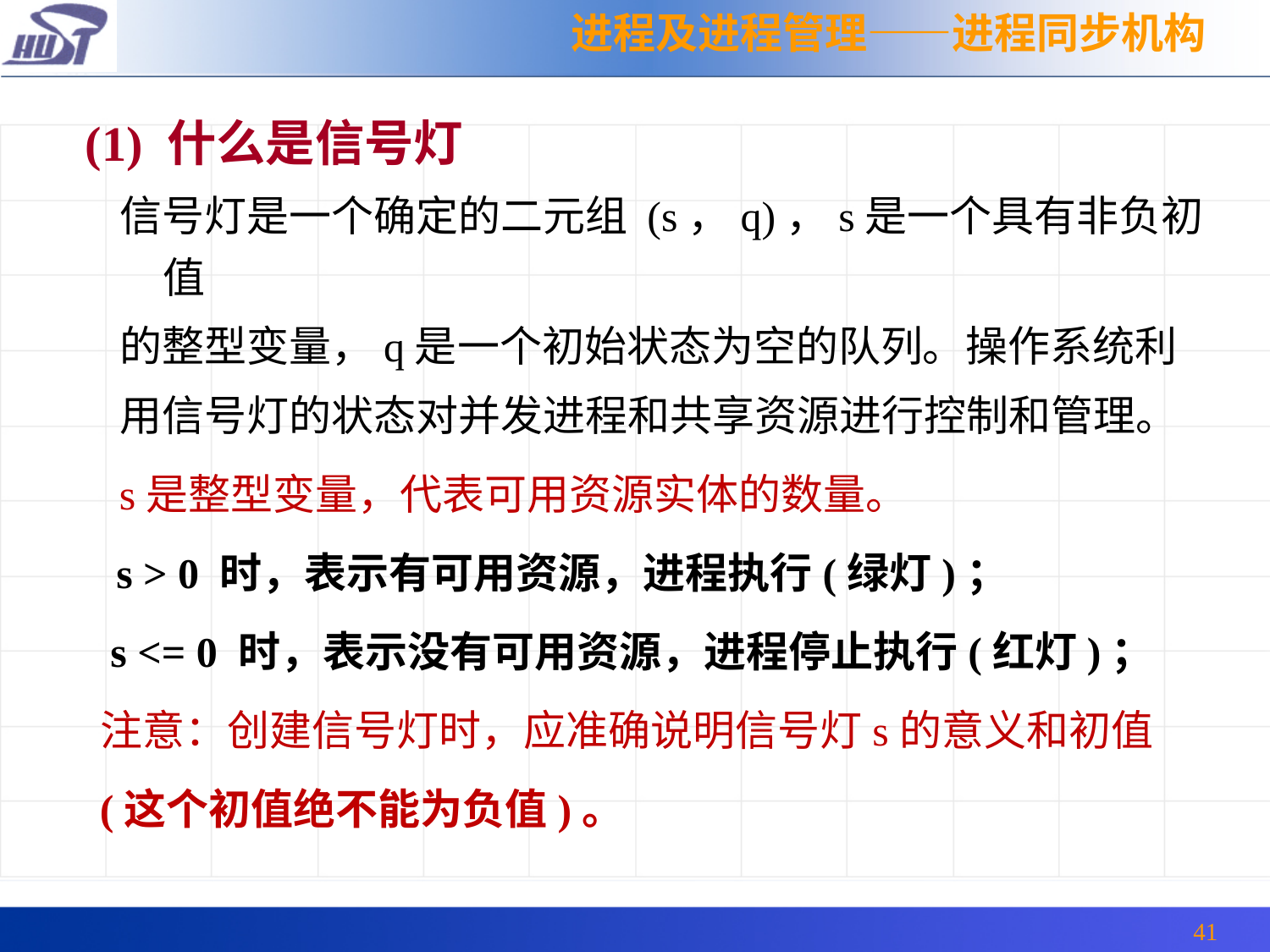

进程及进程管理——进程同步机构
    (1) 什么是信号灯
 信号灯是一个确定的二元组 (s，q)，s是一个具有非负初值
 的整型变量，q是一个初始状态为空的队列。操作系统利
 用信号灯的状态对并发进程和共享资源进行控制和管理。
	 s是整型变量，代表可用资源实体的数量。
         s > 0 时，表示有可用资源，进程执行(绿灯)；
       s <= 0 时，表示没有可用资源，进程停止执行(红灯)；
       注意：创建信号灯时，应准确说明信号灯s的意义和初值
      (这个初值绝不能为负值)。
41